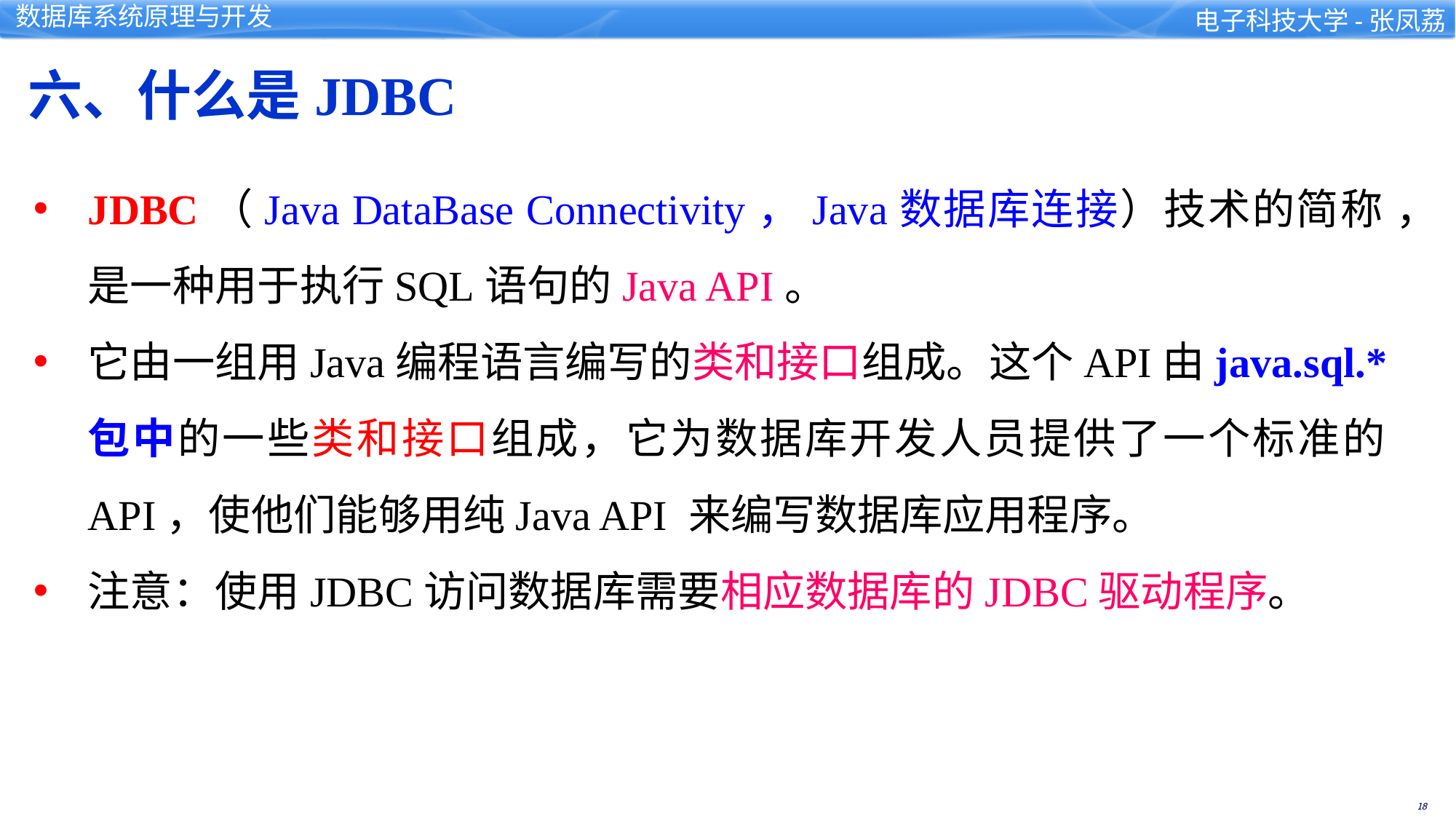

六、什么是JDBC
JDBC（Java DataBase Connectivity，Java数据库连接）技术的简称 ，是一种用于执行SQL语句的Java API。
它由一组用Java编程语言编写的类和接口组成。这个API由java.sql.*包中的一些类和接口组成，它为数据库开发人员提供了一个标准的API，使他们能够用纯Java API 来编写数据库应用程序。
注意：使用JDBC访问数据库需要相应数据库的JDBC驱动程序。